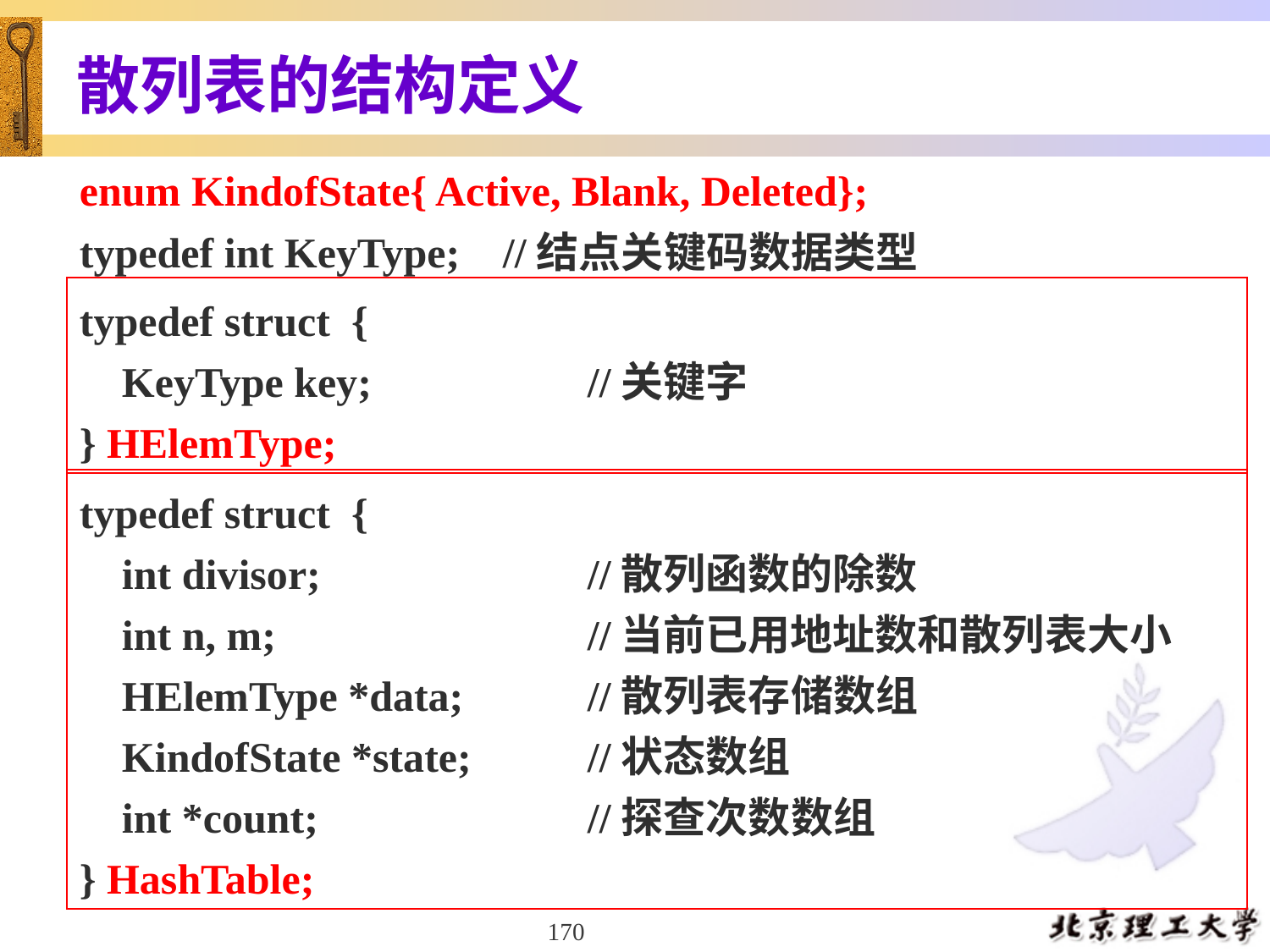

# 散列表的结构定义
enum KindofState{ Active, Blank, Deleted};
typedef int KeyType;	    //结点关键码数据类型
typedef struct  {
    KeyType key;		//关键字
} HElemType;
typedef struct  {
    int divisor; 			//散列函数的除数
    int n, m;			//当前已用地址数和散列表大小
    HElemType *data;	//散列表存储数组
    KindofState *state;	//状态数组
    int *count;			//探查次数数组
} HashTable;
170